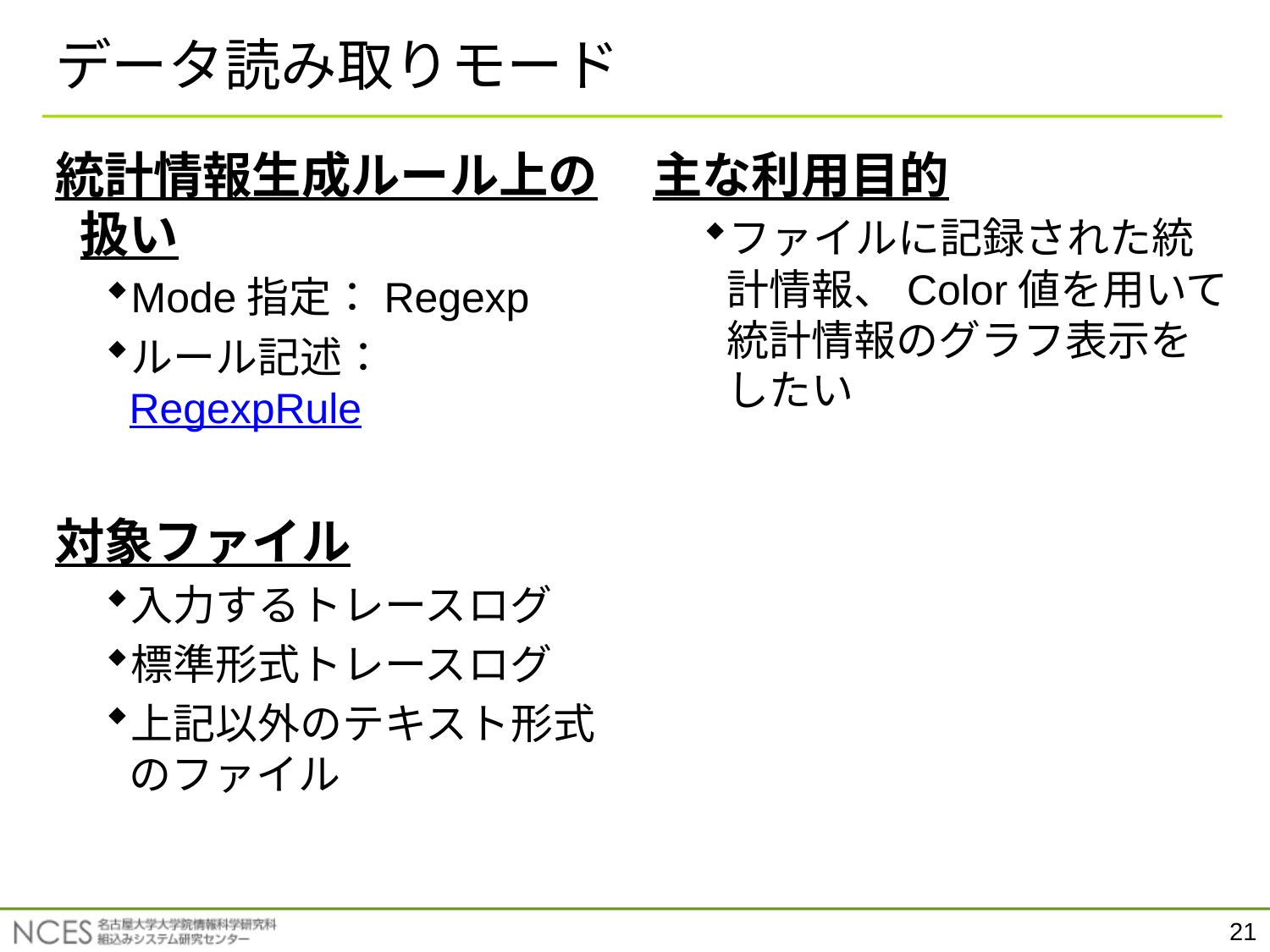

# データ読み取りモード
統計情報生成ルール上の扱い
Mode指定：Regexp
ルール記述：RegexpRule

対象ファイル
入力するトレースログ
標準形式トレースログ
上記以外のテキスト形式のファイル
主な利用目的
ファイルに記録された統計情報、Color値を用いて統計情報のグラフ表示をしたい

21